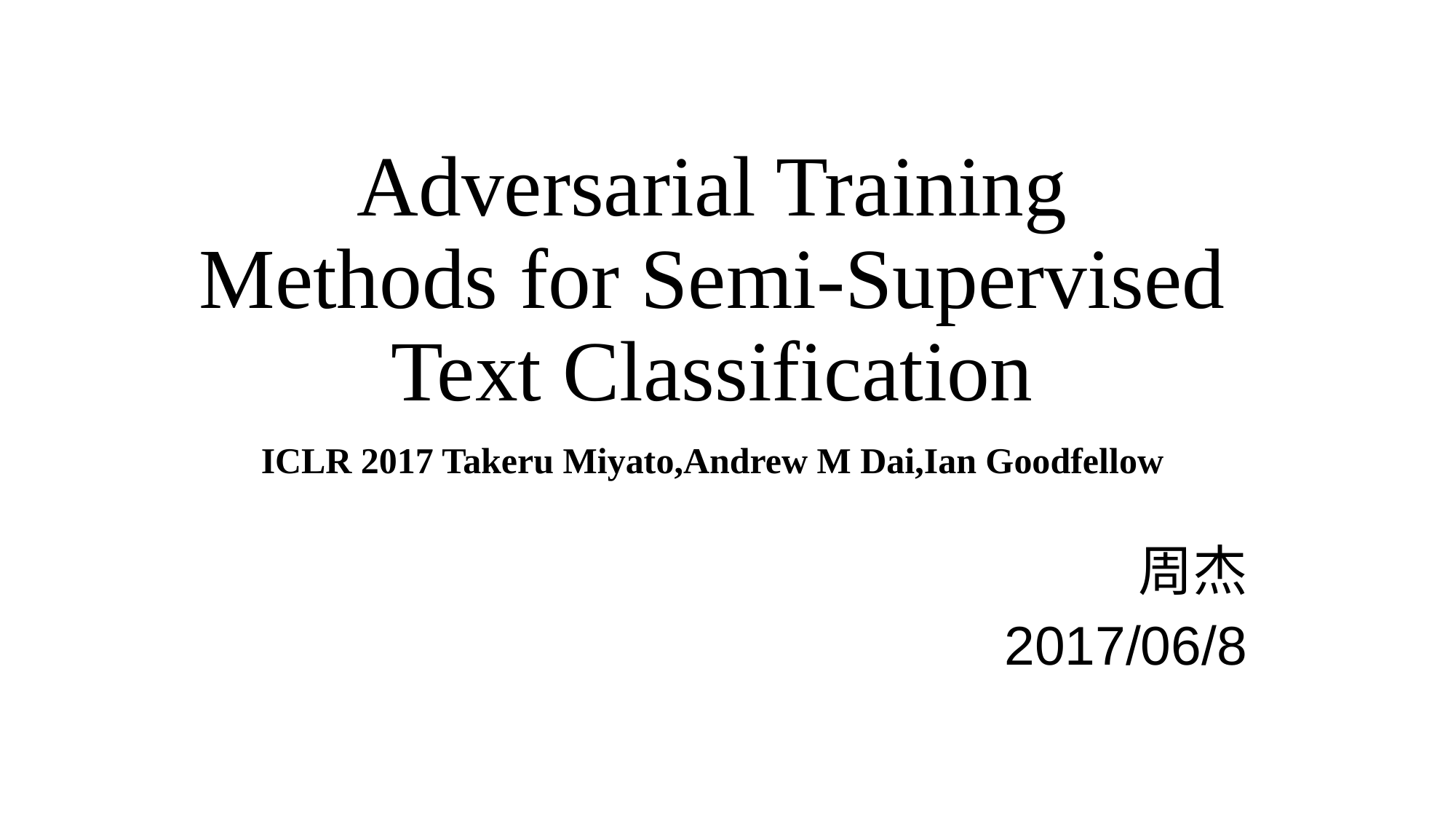

# Adversarial Training Methods for Semi-Supervised Text Classification
ICLR 2017 Takeru Miyato,Andrew M Dai,Ian Goodfellow
周杰
2017/06/8